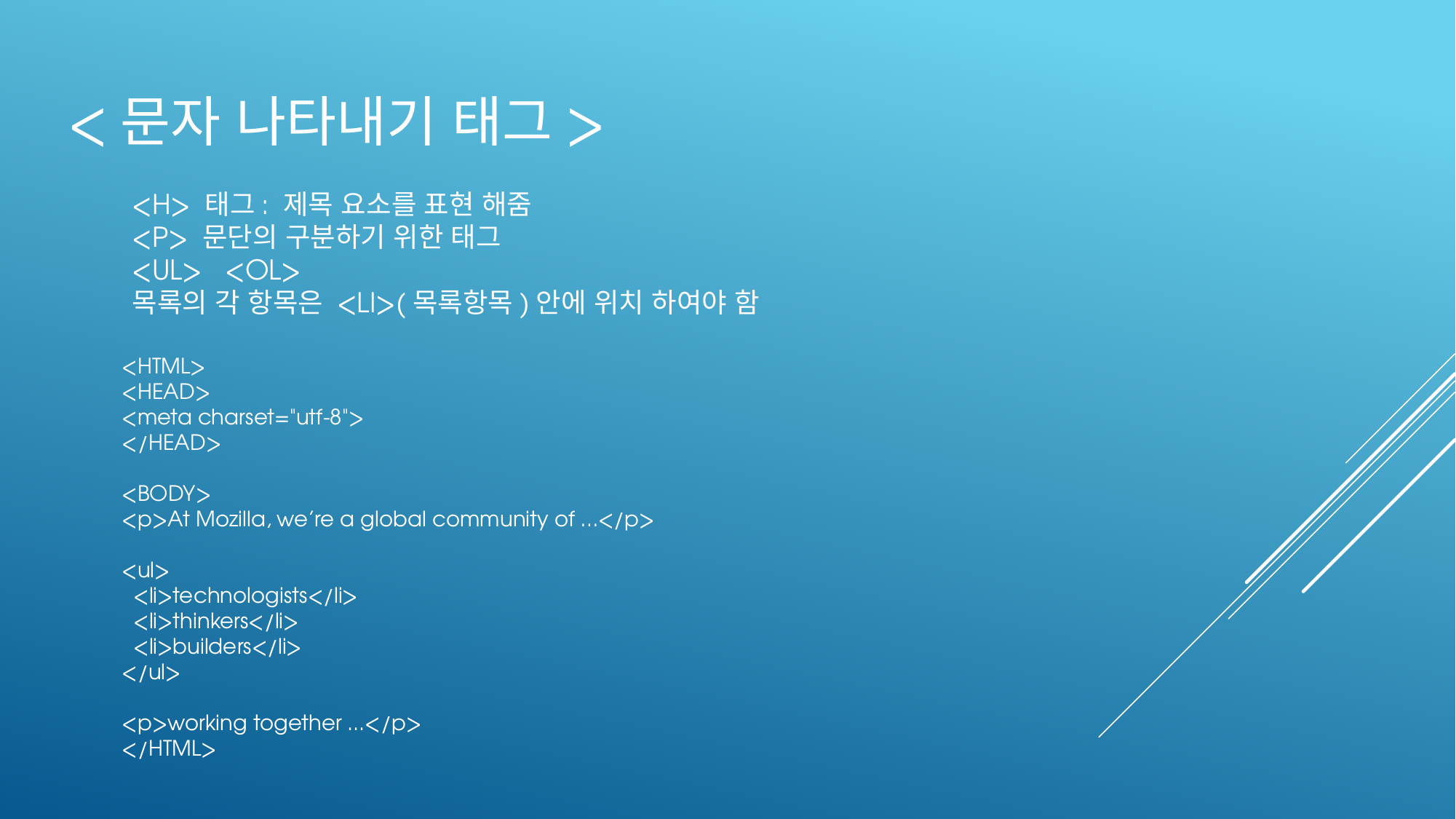

# <문자 나타내기 태그>
<H> 태그: 제목 요소를 표현 해줌
<P> 문단의 구분하기 위한 태그
<UL>   <OL>
목록의 각 항목은 <LI>(목록항목)안에 위치 하여야 함
<HTML>
<HEAD>
<meta charset="utf-8">
</HEAD>

<BODY>
<p>At Mozilla, we’re a global community of …</p>

<ul>
  <li>technologists</li>
  <li>thinkers</li>
  <li>builders</li>
</ul>

<p>working together ...</p>
</HTML>